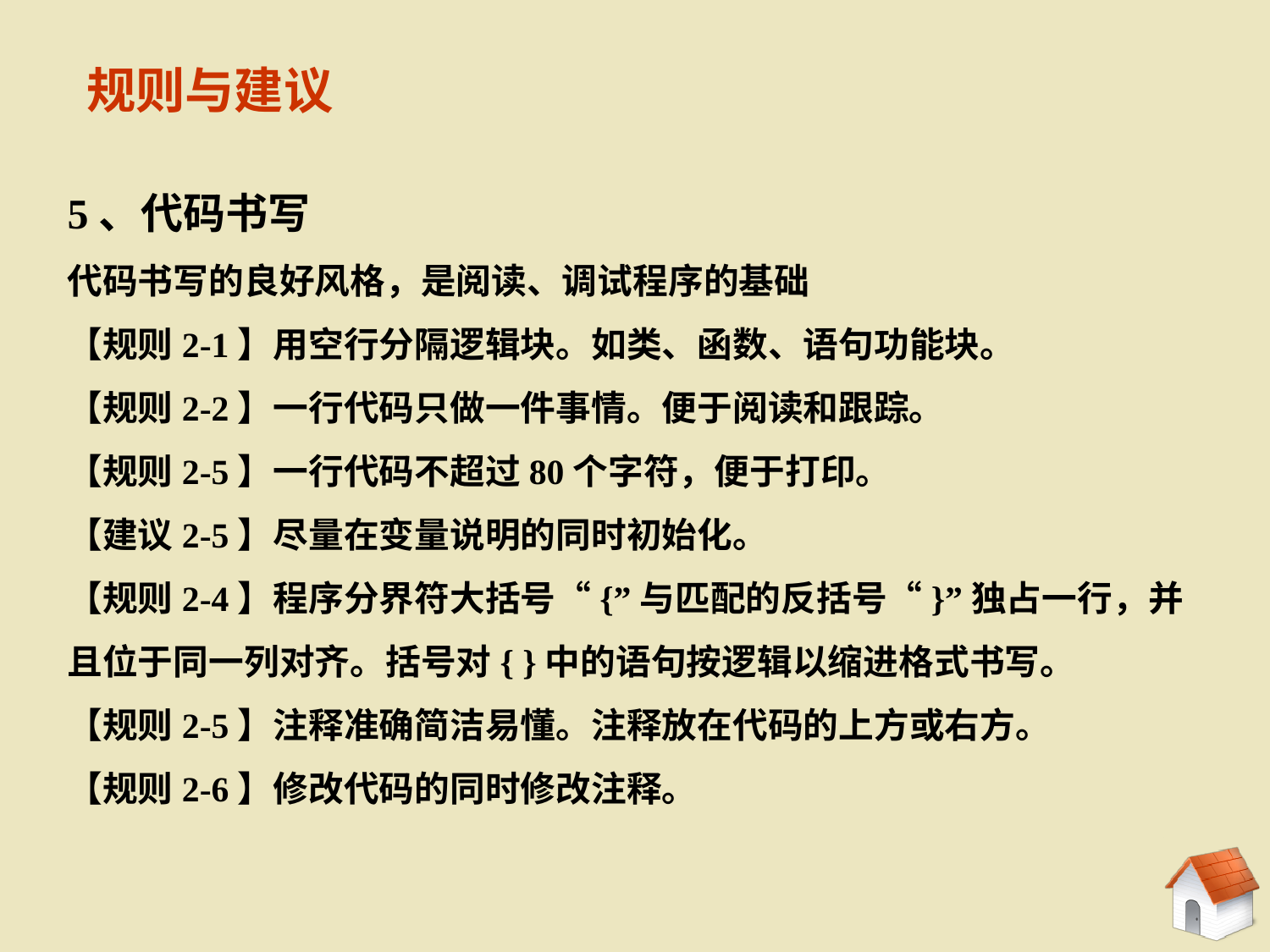

规则与建议
5、代码书写
代码书写的良好风格，是阅读、调试程序的基础
【规则2-1】用空行分隔逻辑块。如类、函数、语句功能块。
【规则2-2】一行代码只做一件事情。便于阅读和跟踪。
【规则2-5】一行代码不超过80个字符，便于打印。
【建议2-5】尽量在变量说明的同时初始化。
【规则2-4】程序分界符大括号“{”与匹配的反括号“}”独占一行，并且位于同一列对齐。括号对{ }中的语句按逻辑以缩进格式书写。
【规则2-5】注释准确简洁易懂。注释放在代码的上方或右方。
【规则2-6】修改代码的同时修改注释。